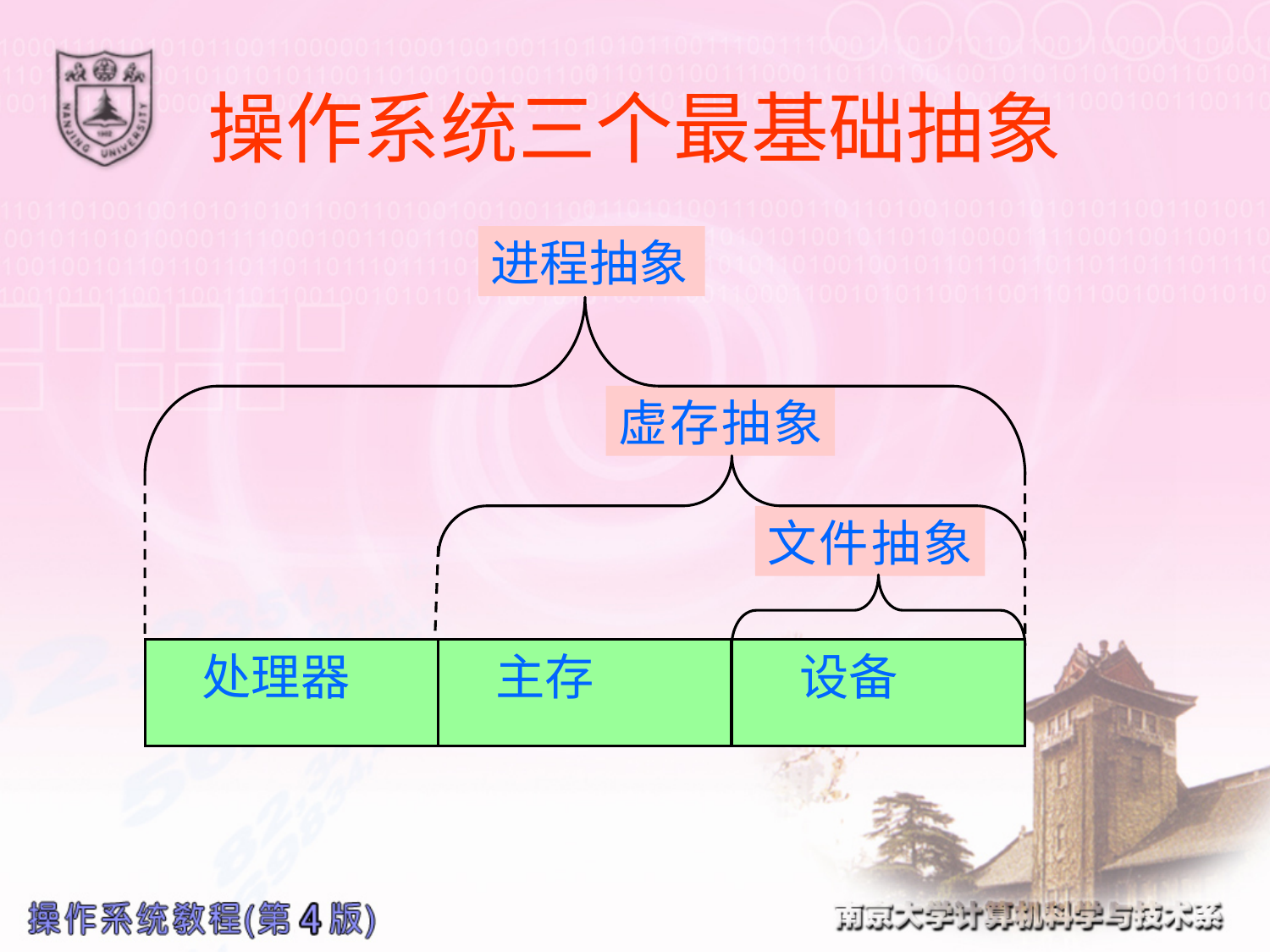

# 操作系统三个最基础抽象

进程抽象
虚存抽象

文件抽象

   处理器
   主存
    设备